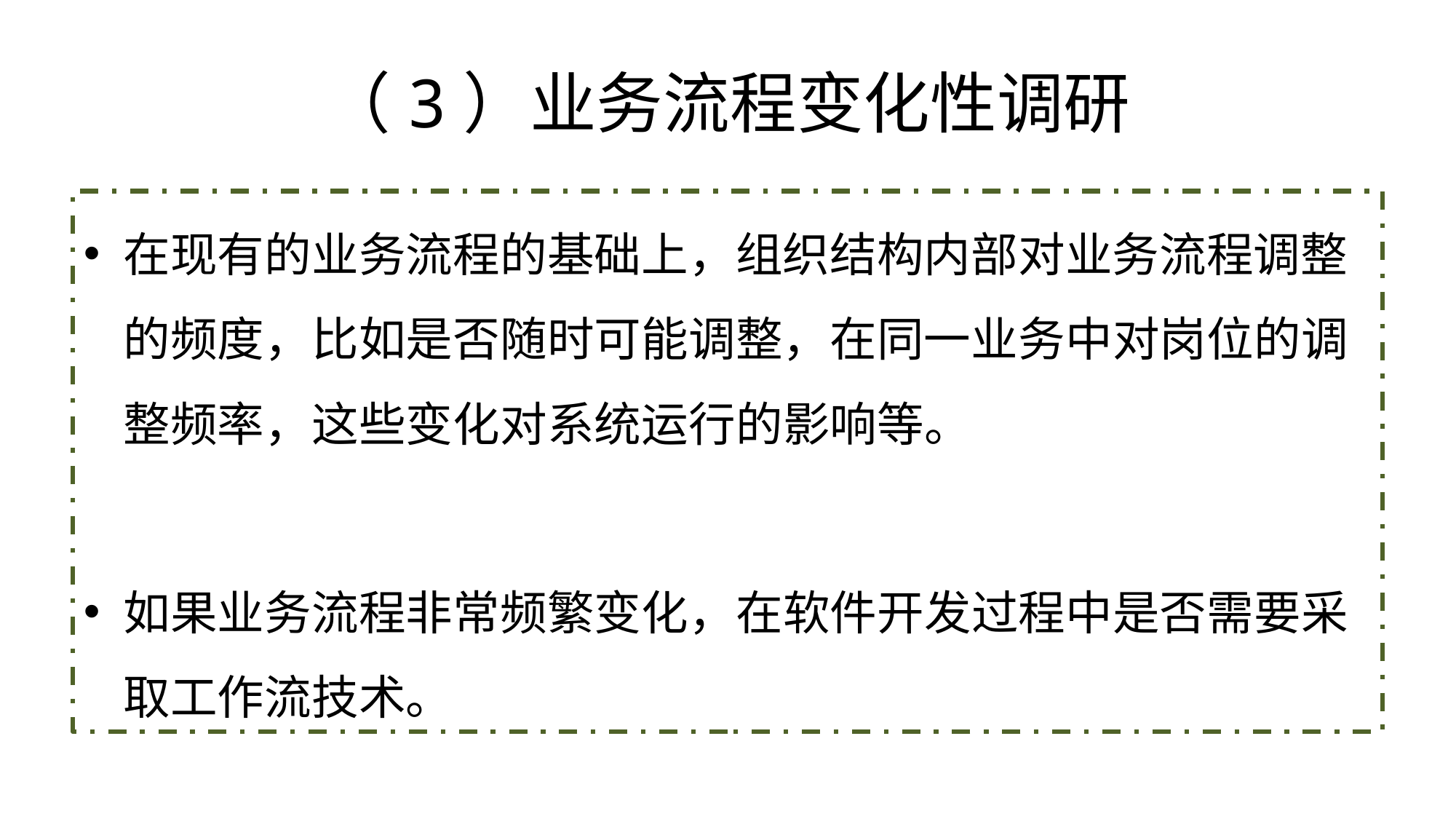

# （3）业务流程变化性调研
在现有的业务流程的基础上，组织结构内部对业务流程调整的频度，比如是否随时可能调整，在同一业务中对岗位的调整频率，这些变化对系统运行的影响等。

如果业务流程非常频繁变化，在软件开发过程中是否需要采取工作流技术。